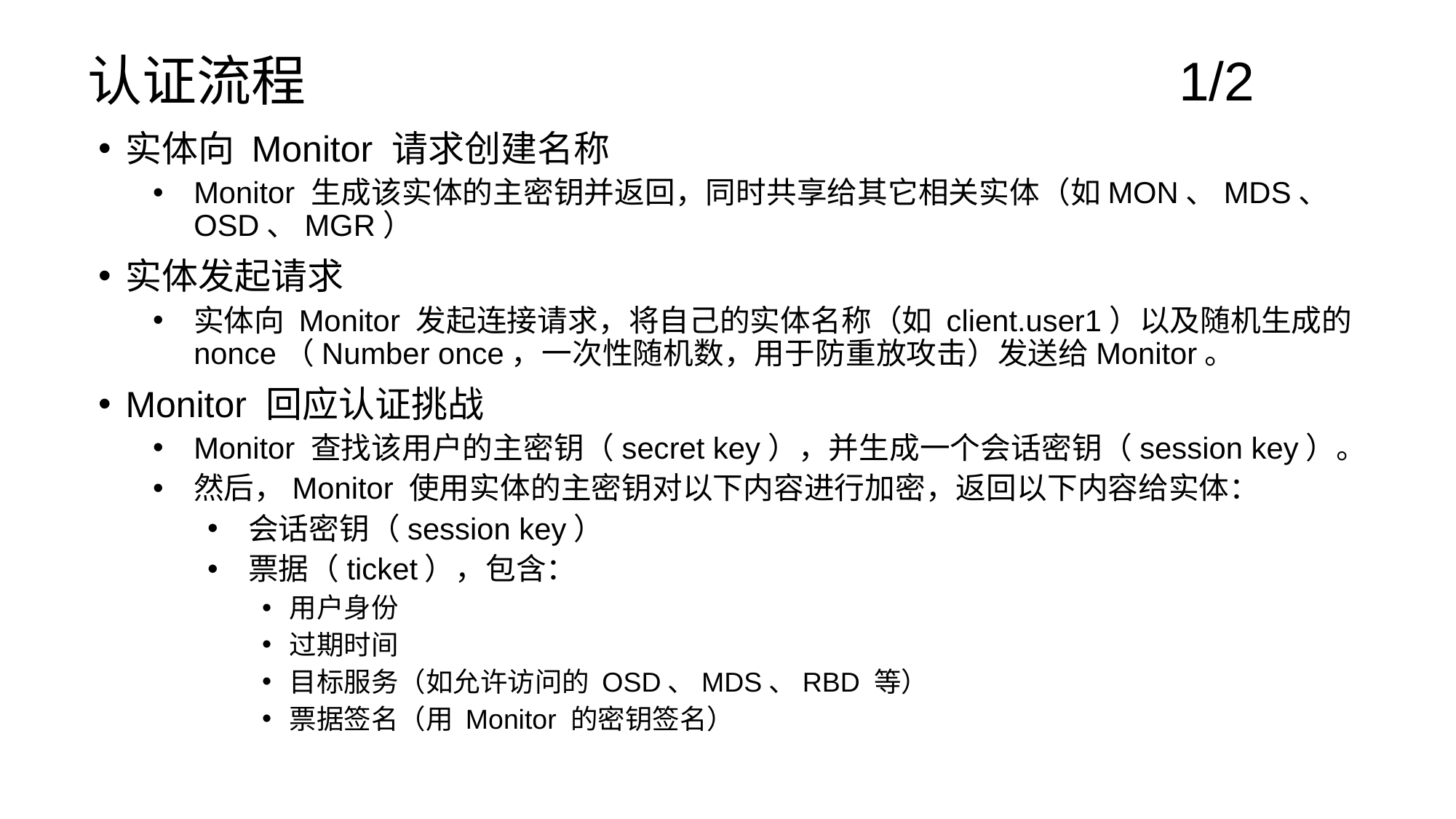

# 认证流程								1/2
实体向 Monitor 请求创建名称
Monitor 生成该实体的主密钥并返回，同时共享给其它相关实体（如MON、MDS、OSD、MGR）
实体发起请求
实体向 Monitor 发起连接请求，将自己的实体名称（如 client.user1）以及随机生成的 nonce（Number once，一次性随机数，用于防重放攻击）发送给Monitor。
Monitor 回应认证挑战
Monitor 查找该用户的主密钥（secret key），并生成一个会话密钥（session key）。
然后，Monitor 使用实体的主密钥对以下内容进行加密，返回以下内容给实体：
会话密钥（session key）
票据（ticket），包含：
用户身份
过期时间
目标服务（如允许访问的 OSD、MDS、RBD 等）
票据签名（用 Monitor 的密钥签名）